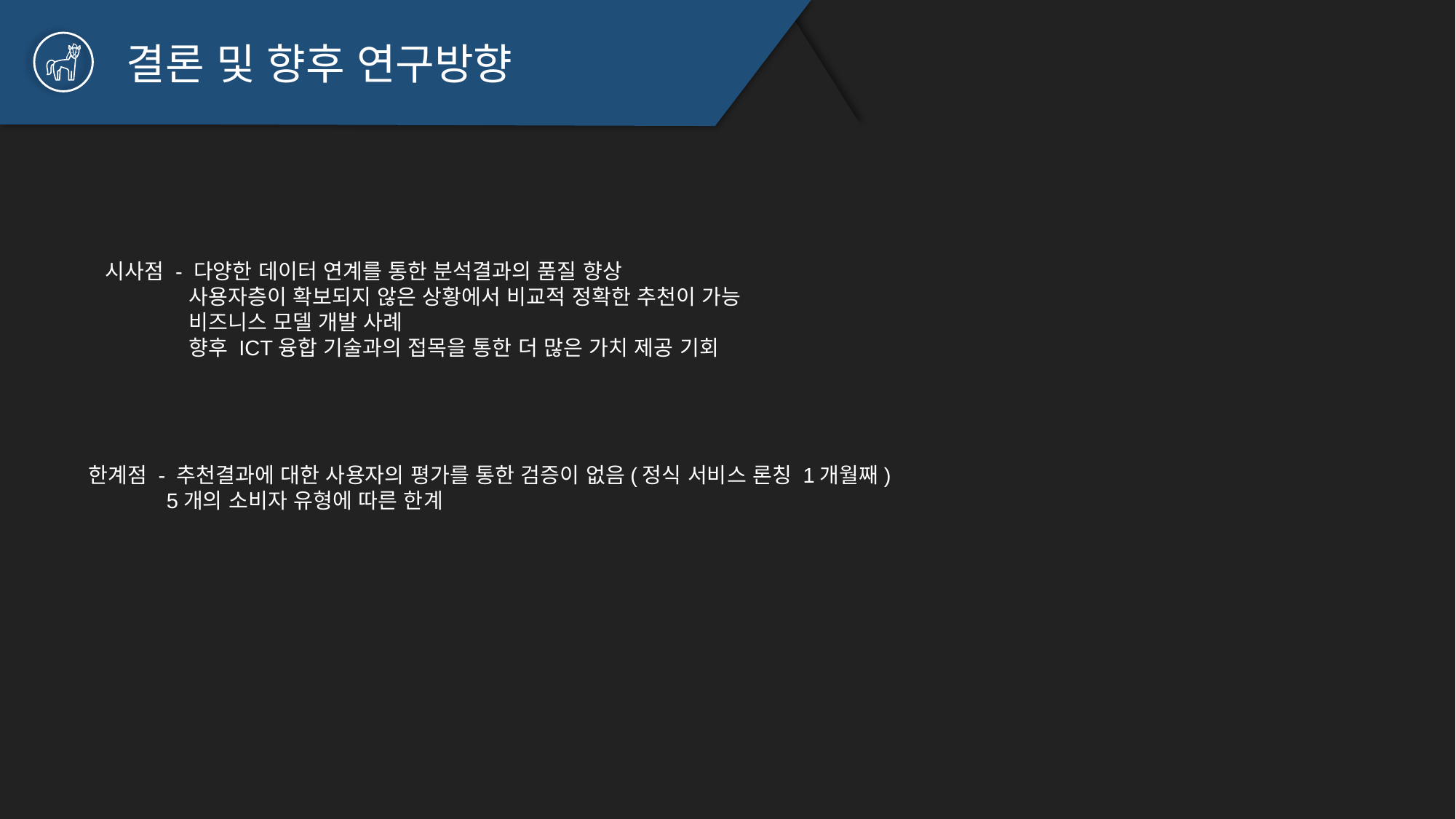

결론 및 향후 연구방향
시사점 - 다양한 데이터 연계를 통한 분석결과의 품질 향상
             사용자층이 확보되지 않은 상황에서 비교적 정확한 추천이 가능
             비즈니스 모델 개발 사례
             향후 ICT융합 기술과의 접목을 통한 더 많은 가치 제공 기회
한계점 - 추천결과에 대한 사용자의 평가를 통한 검증이 없음(정식 서비스 론칭 1개월째)
             5개의 소비자 유형에 따른 한계